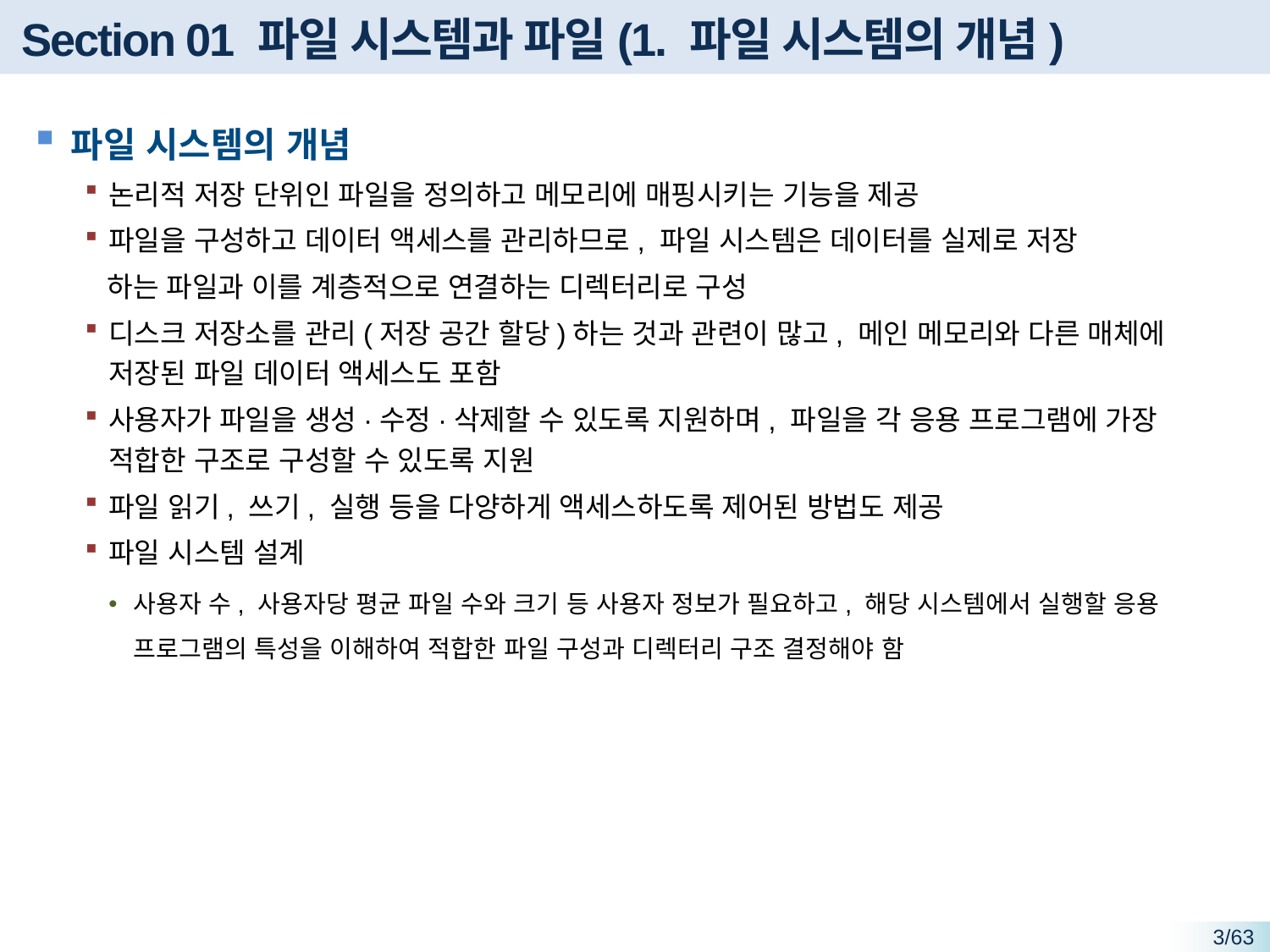

# Section 01 파일 시스템과 파일(1. 파일 시스템의 개념)
파일 시스템의 개념
논리적 저장 단위인 파일을 정의하고 메모리에 매핑시키는 기능을 제공
파일을 구성하고 데이터 액세스를 관리하므로, 파일 시스템은 데이터를 실제로 저장
  하는 파일과 이를 계층적으로 연결하는 디렉터리로 구성
디스크 저장소를 관리(저장 공간 할당)하는 것과 관련이 많고, 메인 메모리와 다른 매체에 저장된 파일 데이터 액세스도 포함
사용자가 파일을 생성·수정·삭제할 수 있도록 지원하며, 파일을 각 응용 프로그램에 가장 적합한 구조로 구성할 수 있도록 지원
파일 읽기, 쓰기, 실행 등을 다양하게 액세스하도록 제어된 방법도 제공
파일 시스템 설계
사용자 수, 사용자당 평균 파일 수와 크기 등 사용자 정보가 필요하고, 해당 시스템에서 실행할 응용 프로그램의 특성을 이해하여 적합한 파일 구성과 디렉터리 구조 결정해야 함